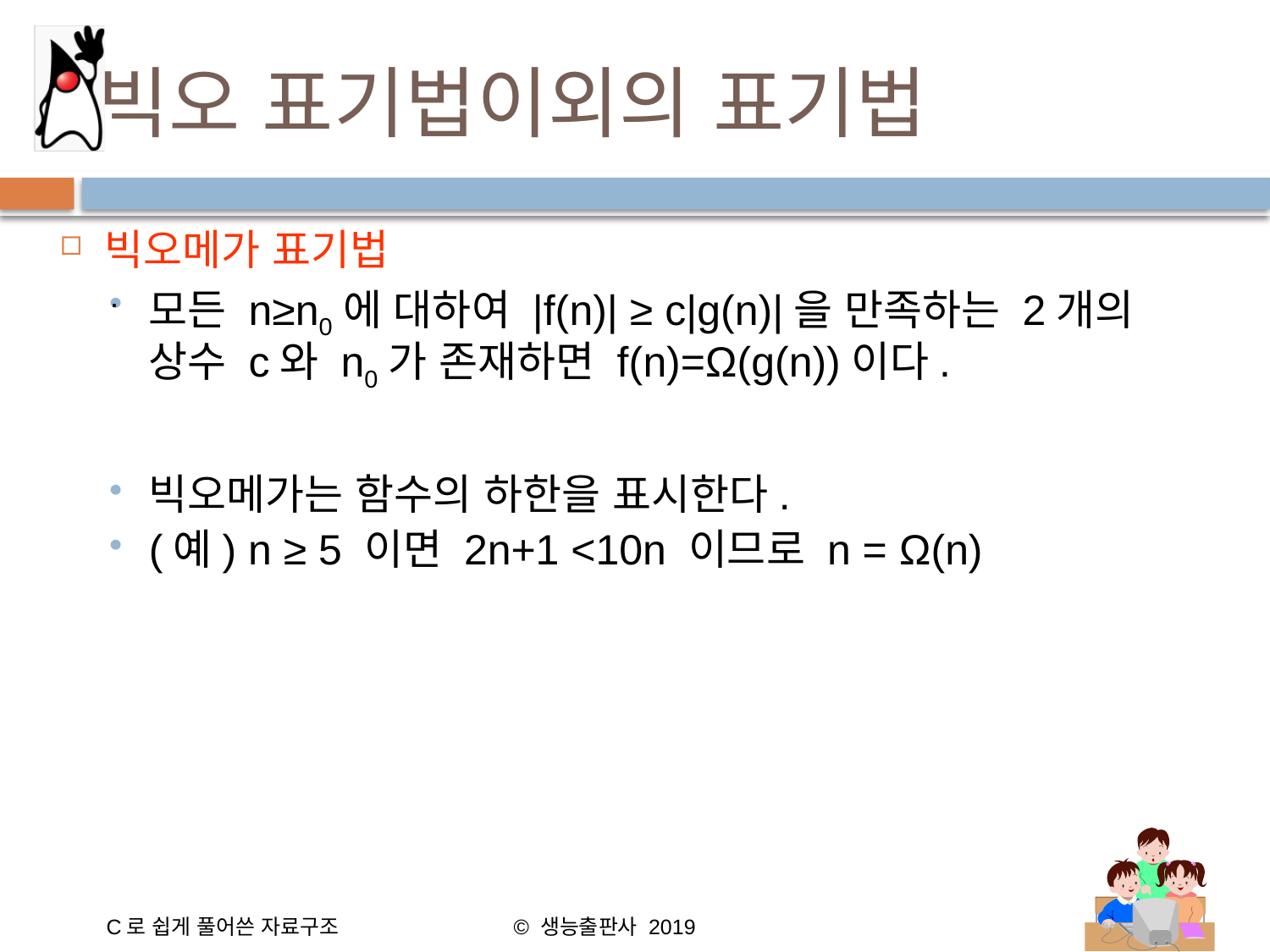

# 빅오 표기법이외의 표기법
빅오메가 표기법
모든 n≥n0에 대하여 |f(n)| ≥ c|g(n)|을 만족하는 2개의 상수 c와 n0가 존재하면 f(n)=Ω(g(n))이다.

빅오메가는 함수의 하한을 표시한다.
(예) n ≥ 5 이면 2n+1 <10n 이므로 n = Ω(n)

.